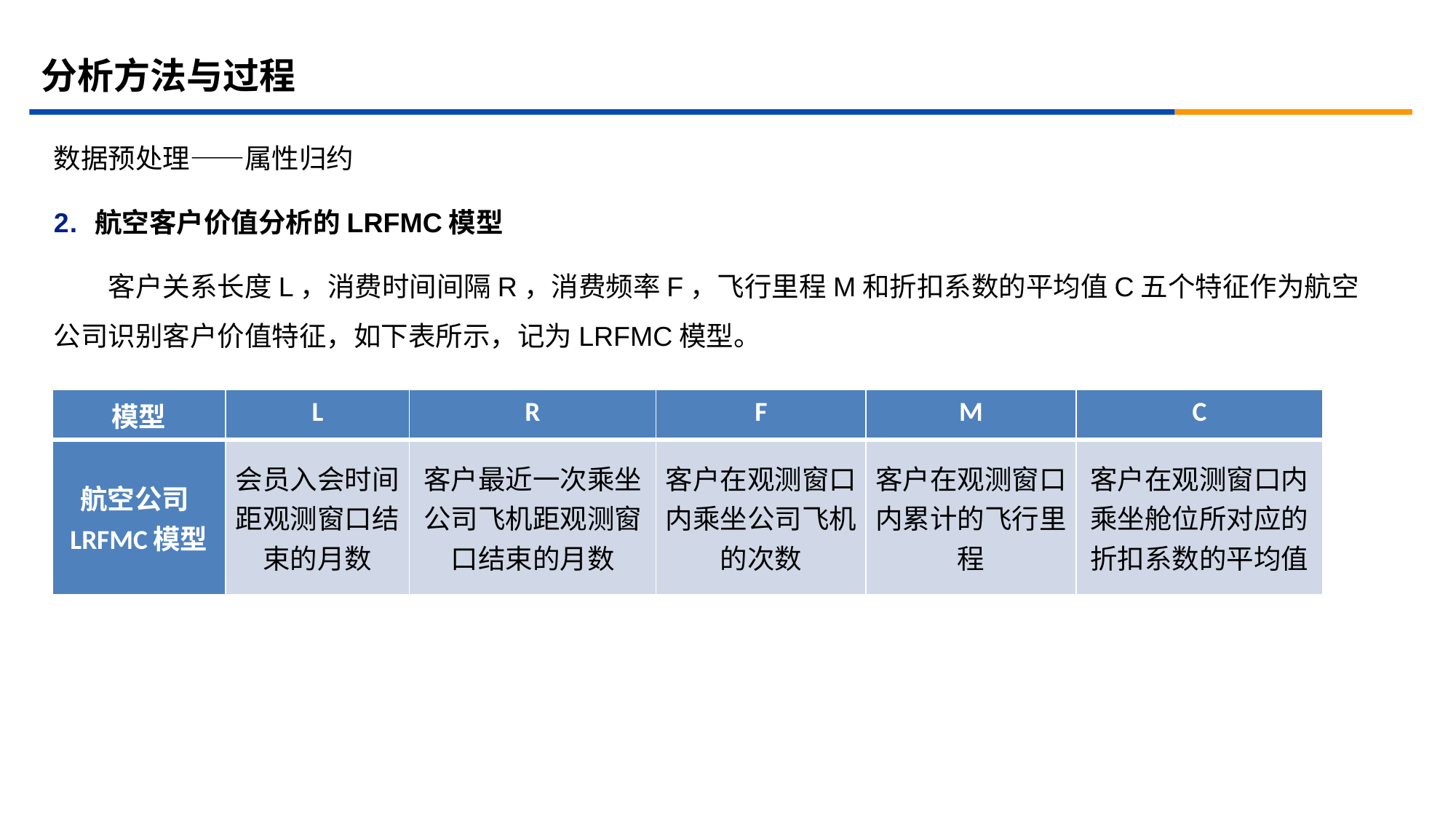

# 分析方法与过程
数据预处理——属性归约
航空客户价值分析的LRFMC模型
客户关系长度L，消费时间间隔R，消费频率F，飞行里程M和折扣系数的平均值C五个特征作为航空公司识别客户价值特征，如下表所示，记为LRFMC模型。
| 模型 | L | R | F | M | C |
| --- | --- | --- | --- | --- | --- |
| 航空公司LRFMC模型 | 会员入会时间距观测窗口结束的月数 | 客户最近一次乘坐公司飞机距观测窗口结束的月数 | 客户在观测窗口内乘坐公司飞机的次数 | 客户在观测窗口内累计的飞行里程 | 客户在观测窗口内乘坐舱位所对应的折扣系数的平均值 |